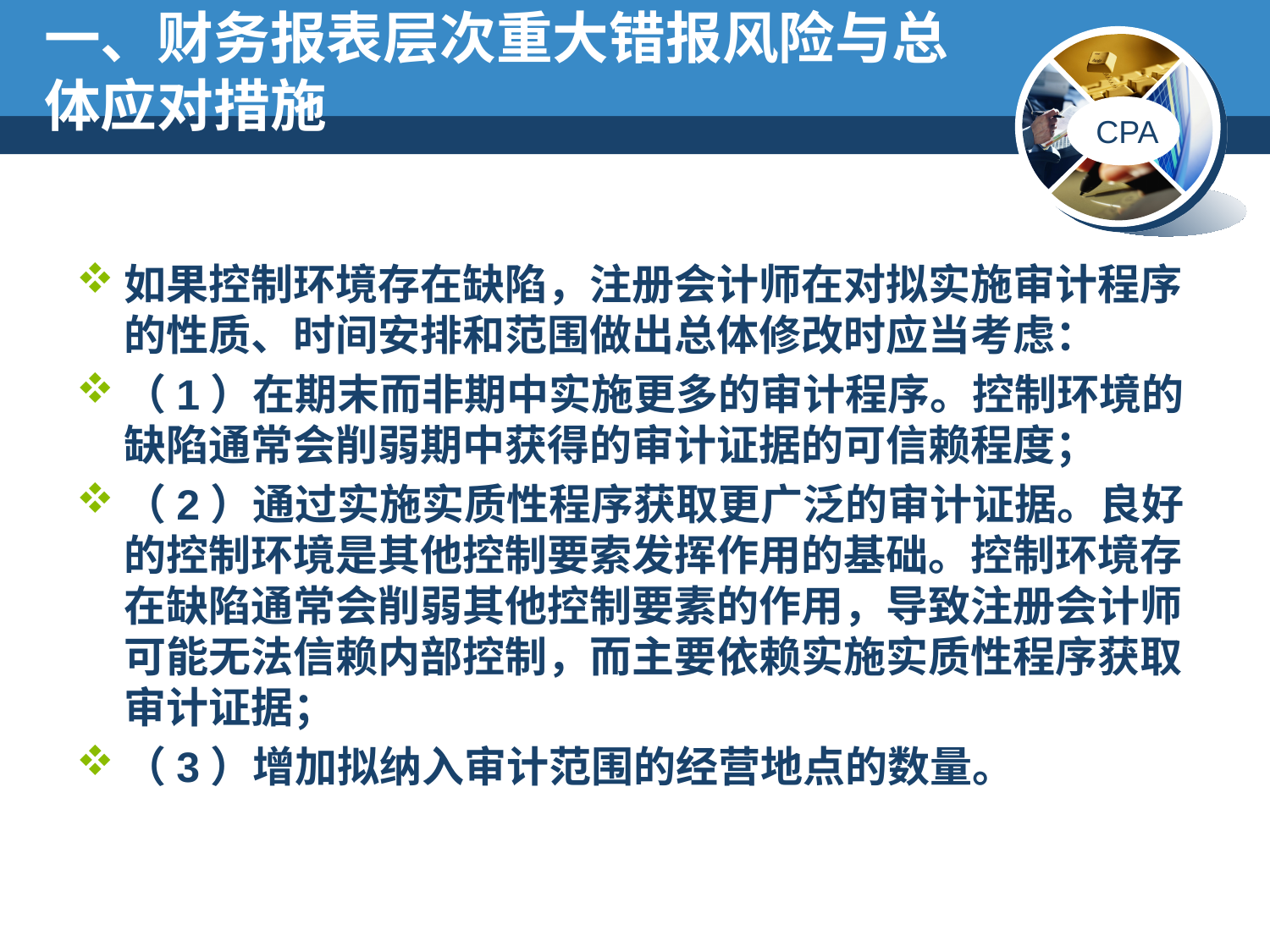

# 一、财务报表层次重大错报风险与总体应对措施
如果控制环境存在缺陷，注册会计师在对拟实施审计程序的性质、时间安排和范围做出总体修改时应当考虑：
（1）在期末而非期中实施更多的审计程序。控制环境的缺陷通常会削弱期中获得的审计证据的可信赖程度；
（2）通过实施实质性程序获取更广泛的审计证据。良好的控制环境是其他控制要索发挥作用的基础。控制环境存在缺陷通常会削弱其他控制要素的作用，导致注册会计师可能无法信赖内部控制，而主要依赖实施实质性程序获取审计证据；
（3）增加拟纳入审计范围的经营地点的数量。